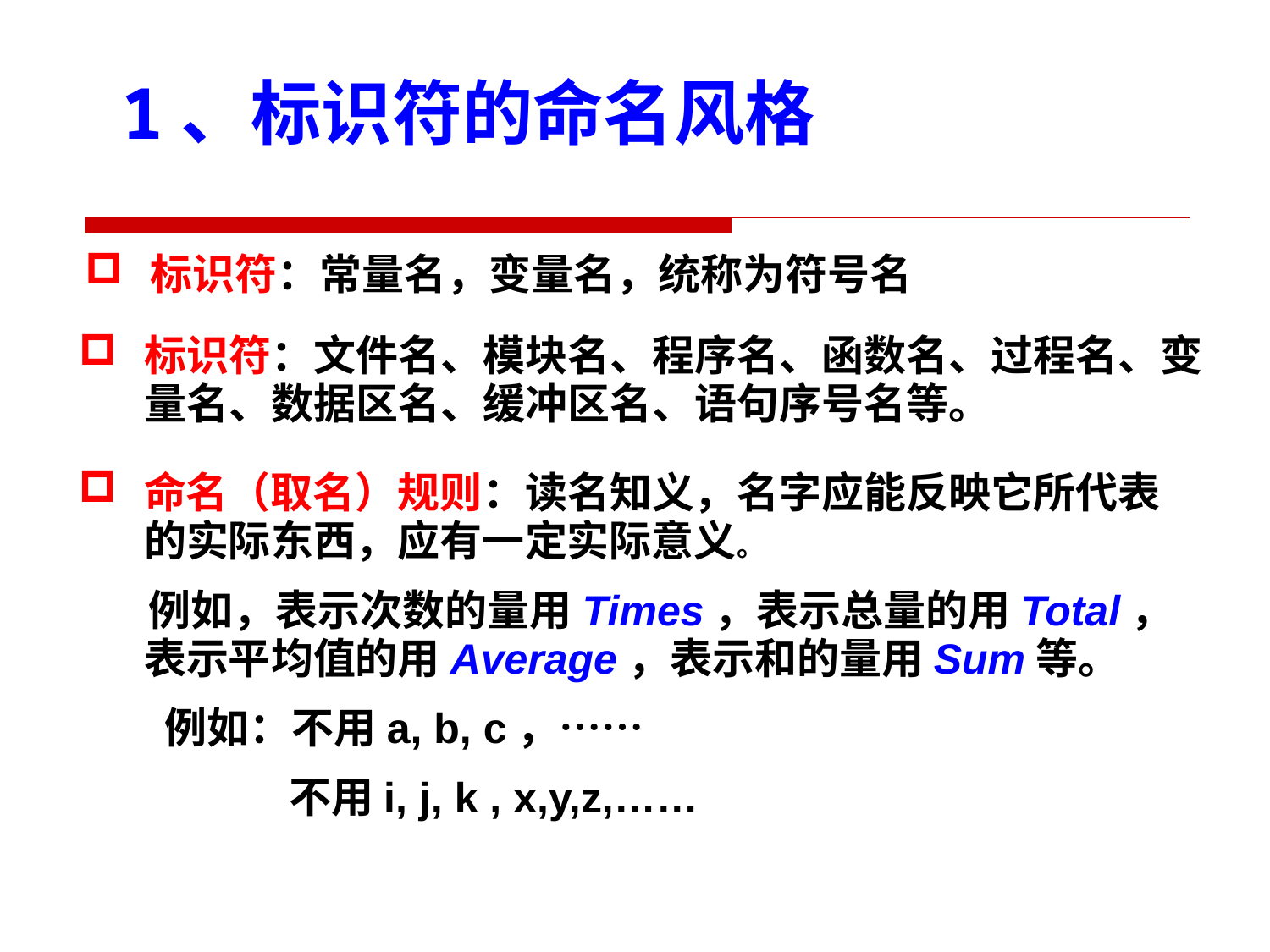

1、标识符的命名风格
标识符：常量名，变量名，统称为符号名
标识符：文件名、模块名、程序名、函数名、过程名、变量名、数据区名、缓冲区名、语句序号名等。
命名（取名）规则：读名知义，名字应能反映它所代表的实际东西，应有一定实际意义。
          例如，表示次数的量用Times，表示总量的用Total，表示平均值的用Average，表示和的量用Sum等。
        例如：不用a, b, c，……
                     不用i, j, k , x,y,z,……